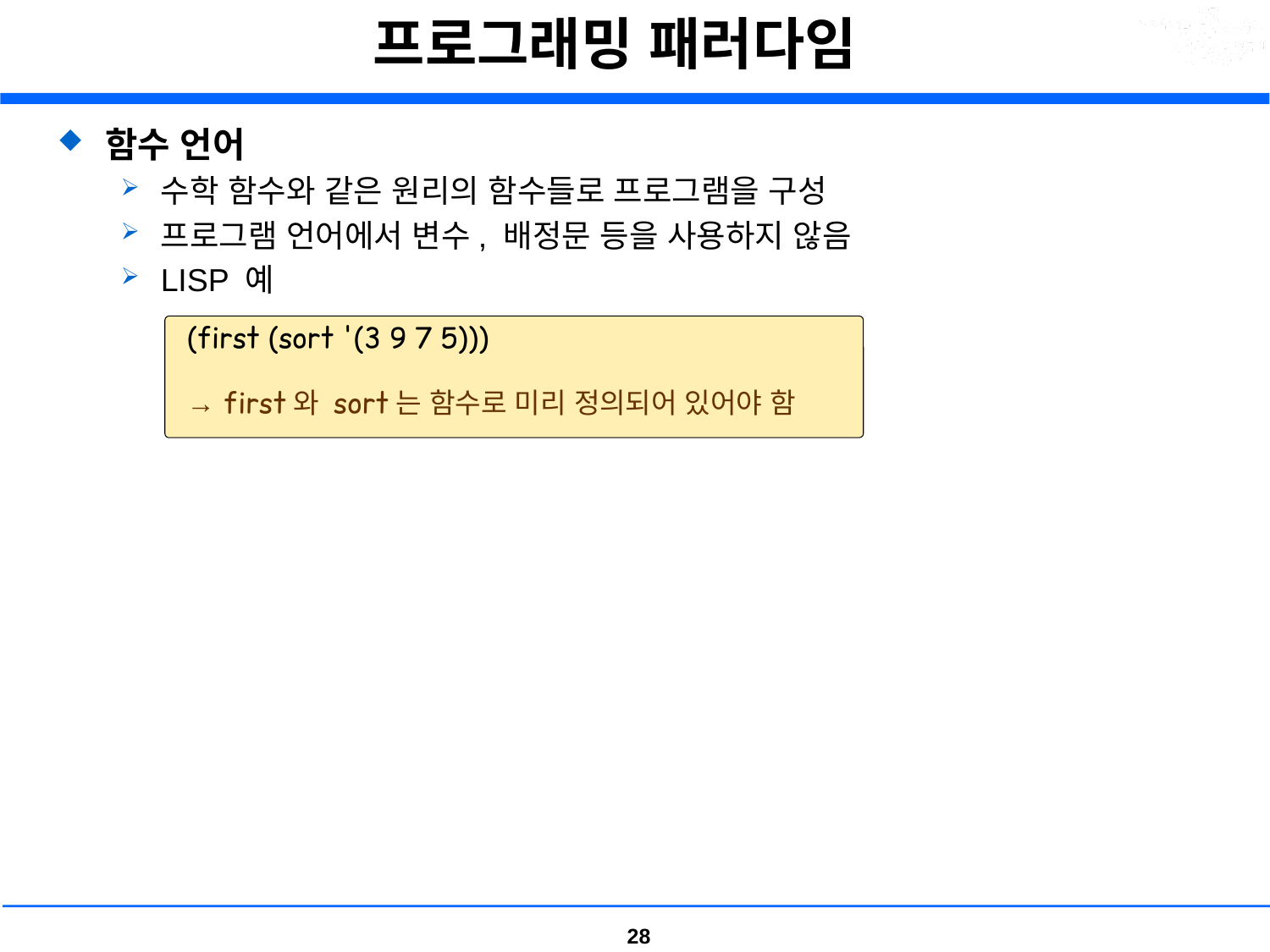

# 프로그래밍 패러다임
함수 언어
수학 함수와 같은 원리의 함수들로 프로그램을 구성
프로그램 언어에서 변수, 배정문 등을 사용하지 않음
LISP 예

 (first (sort '(3 9 7 5)))
 → first와 sort는 함수로 미리 정의되어 있어야 함